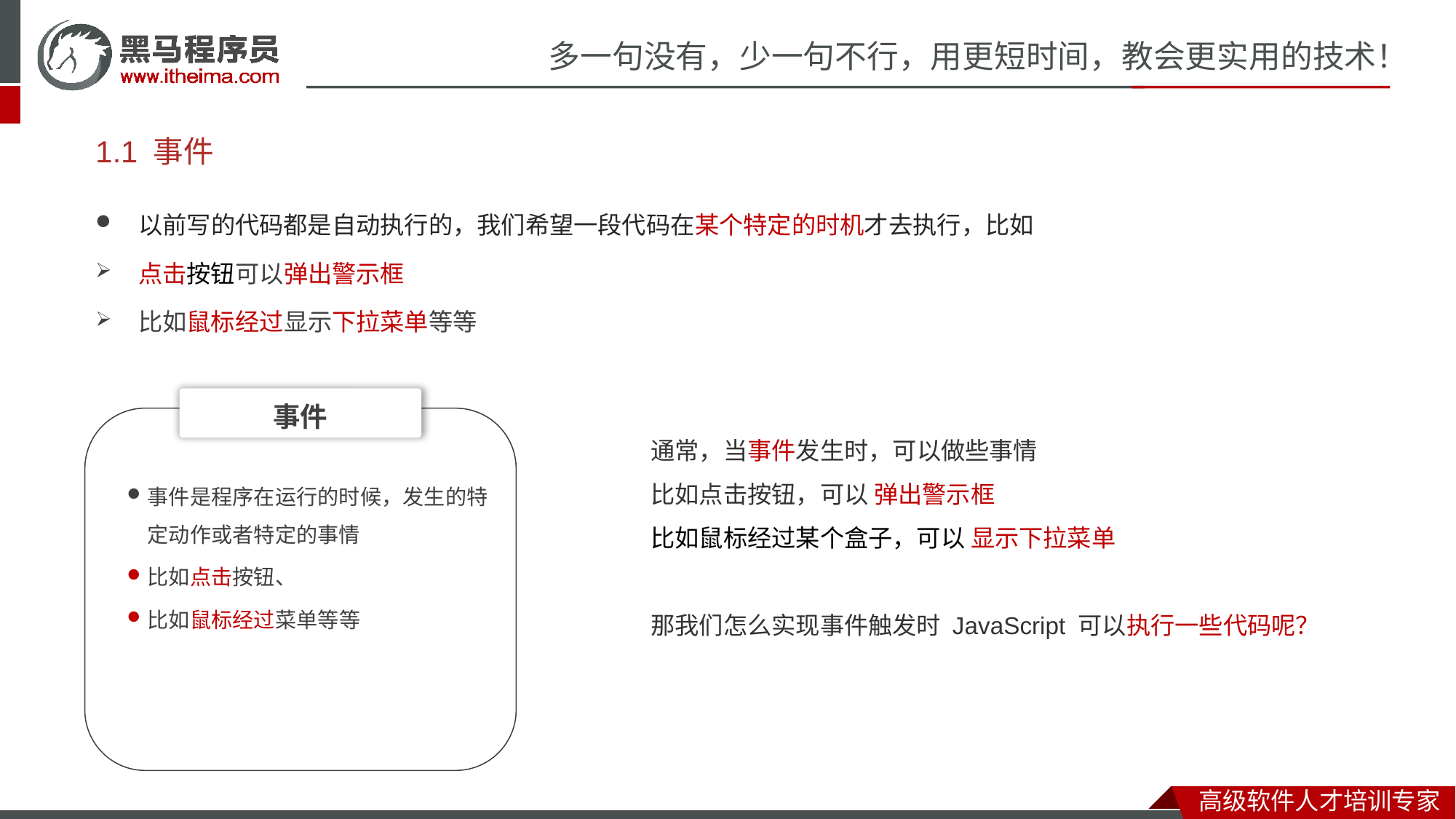

# 1.1 事件
以前写的代码都是自动执行的，我们希望一段代码在某个特定的时机才去执行，比如
点击按钮可以弹出警示框
比如鼠标经过显示下拉菜单等等

事件
通常，当事件发生时，可以做些事情
比如点击按钮，可以 弹出警示框
比如鼠标经过某个盒子，可以 显示下拉菜单

那我们怎么实现事件触发时 JavaScript 可以执行一些代码呢？
事件是程序在运行的时候，发生的特定动作或者特定的事情
比如点击按钮、
比如鼠标经过菜单等等